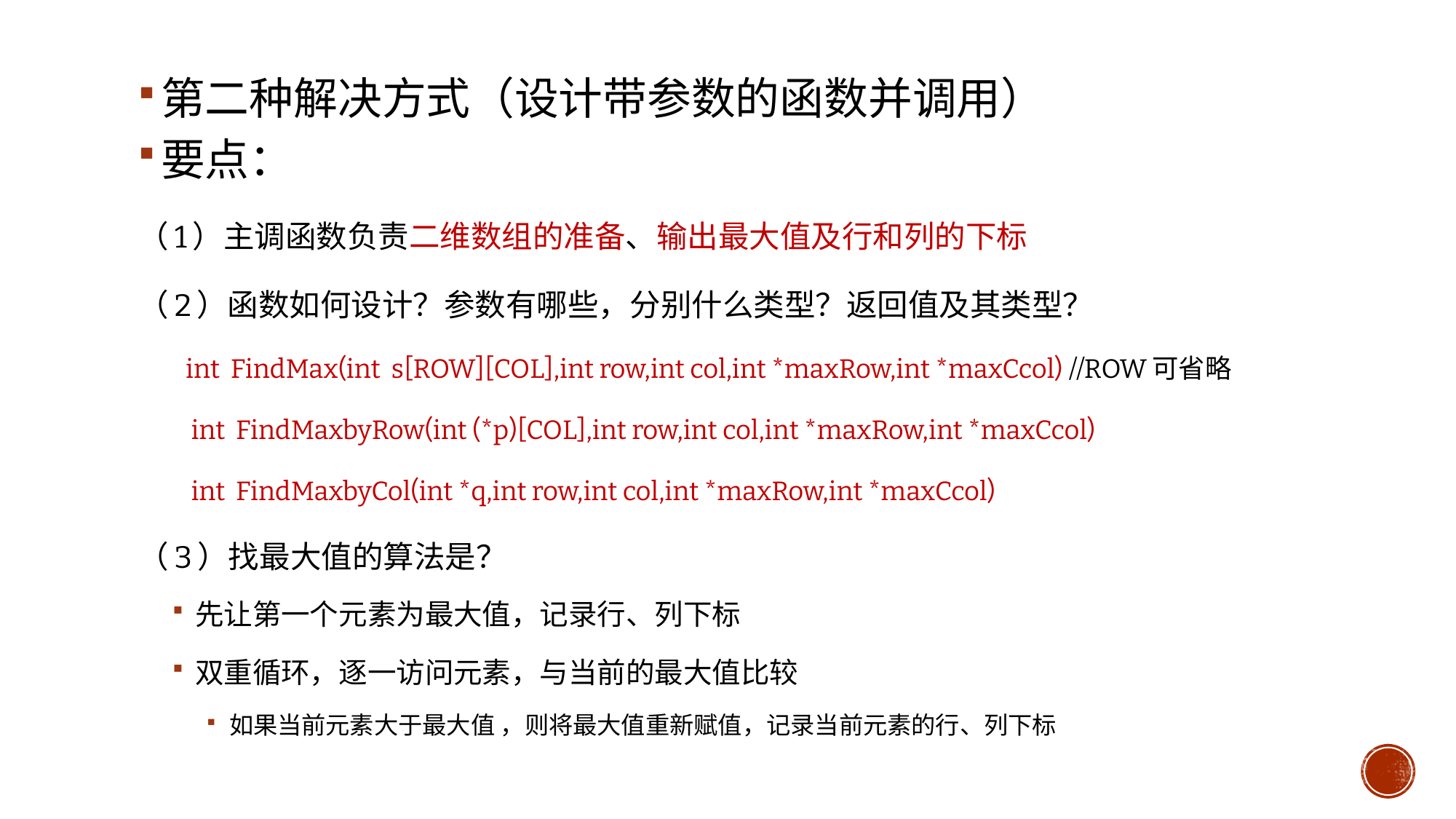

第二种解决方式（设计带参数的函数并调用）
要点：
（1）主调函数负责二维数组的准备、输出最大值及行和列的下标
（2）函数如何设计？参数有哪些，分别什么类型？返回值及其类型？
         int  FindMax(int  s[ROW][COL],int row,int col,int *maxRow,int *maxCcol) //ROW可省略
          int  FindMaxbyRow(int (*p)[COL],int row,int col,int *maxRow,int *maxCcol)
          int  FindMaxbyCol(int *q,int row,int col,int *maxRow,int *maxCcol)
（3）找最大值的算法是？
先让第一个元素为最大值，记录行、列下标
双重循环，逐一访问元素，与当前的最大值比较
如果当前元素大于最大值 ，则将最大值重新赋值，记录当前元素的行、列下标